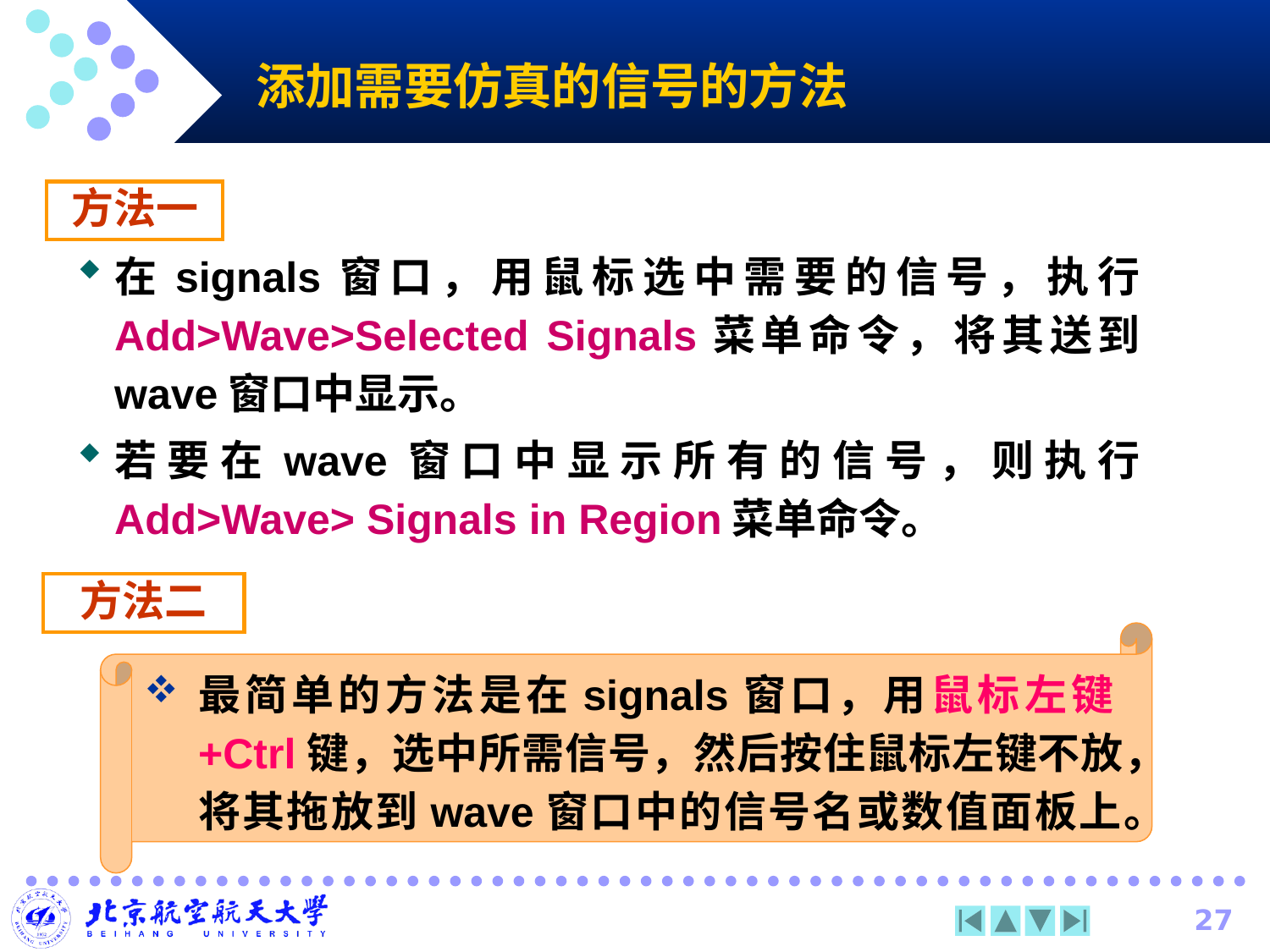

# 添加需要仿真的信号的方法

在signals窗口，用鼠标选中需要的信号，执行Add>Wave>Selected Signals菜单命令，将其送到wave窗口中显示。
若要在wave窗口中显示所有的信号，则执行Add>Wave> Signals in Region菜单命令。
方法一

方法二
最简单的方法是在signals窗口，用鼠标左键+Ctrl键，选中所需信号，然后按住鼠标左键不放，将其拖放到wave窗口中的信号名或数值面板上。
27